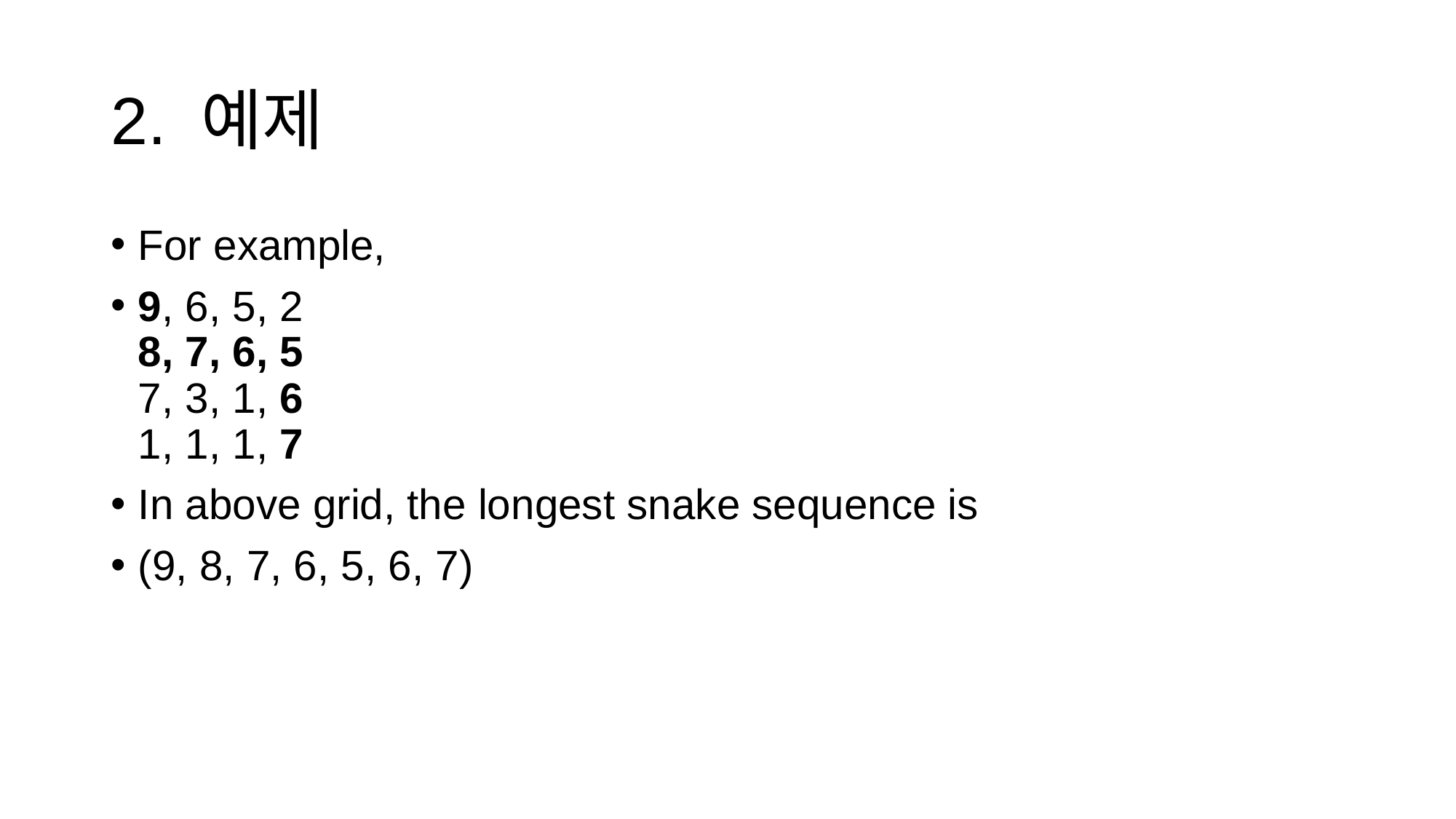

# 2. 예제
For example,
9, 6, 5, 2
8, 7, 6, 5
7, 3, 1, 6
1, 1, 1, 7
In above grid, the longest snake sequence is
(9, 8, 7, 6, 5, 6, 7)